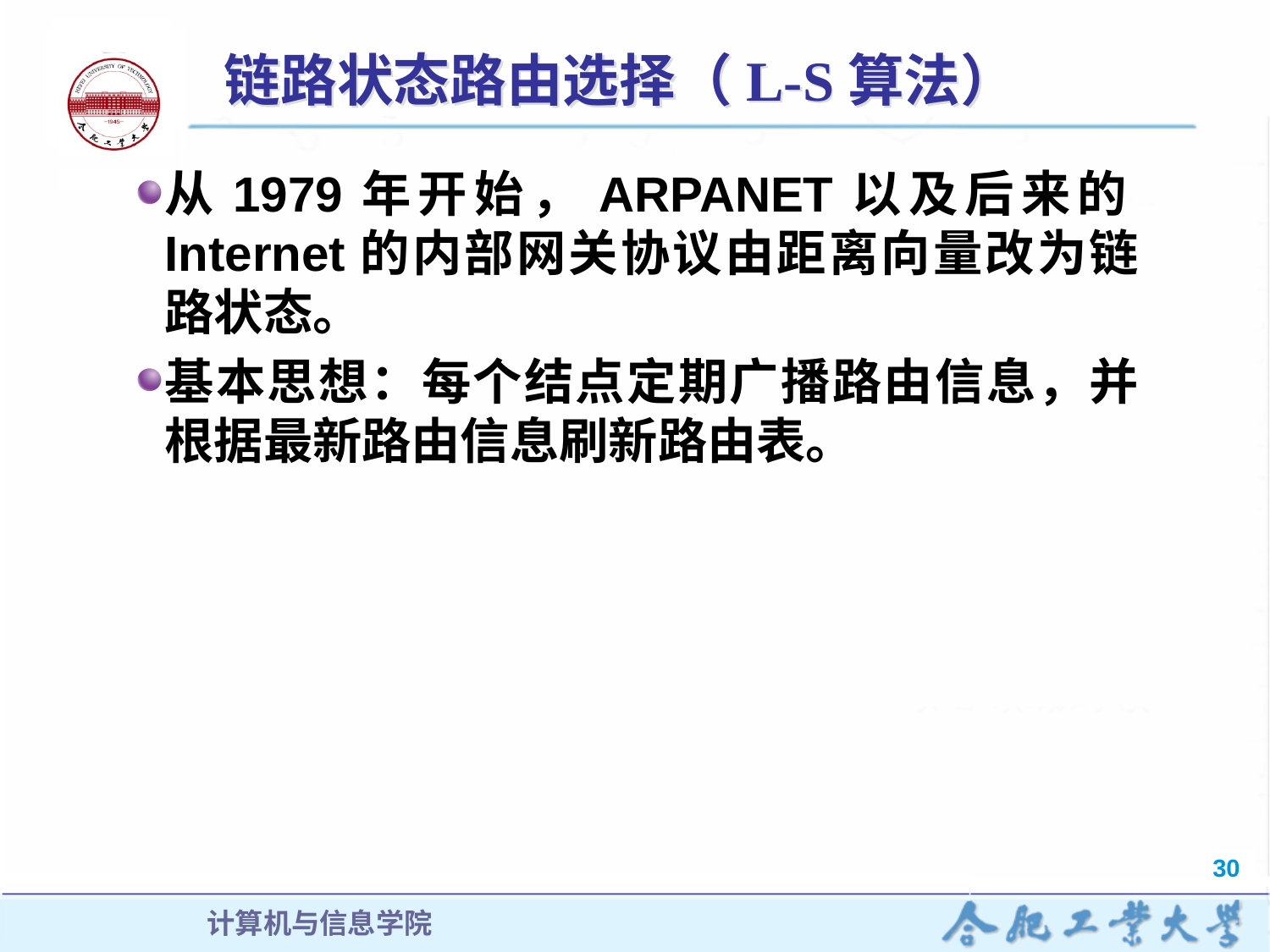

# 链路状态路由选择（L-S算法）
从1979年开始，ARPANET以及后来的Internet的内部网关协议由距离向量改为链路状态。
基本思想：每个结点定期广播路由信息，并根据最新路由信息刷新路由表。